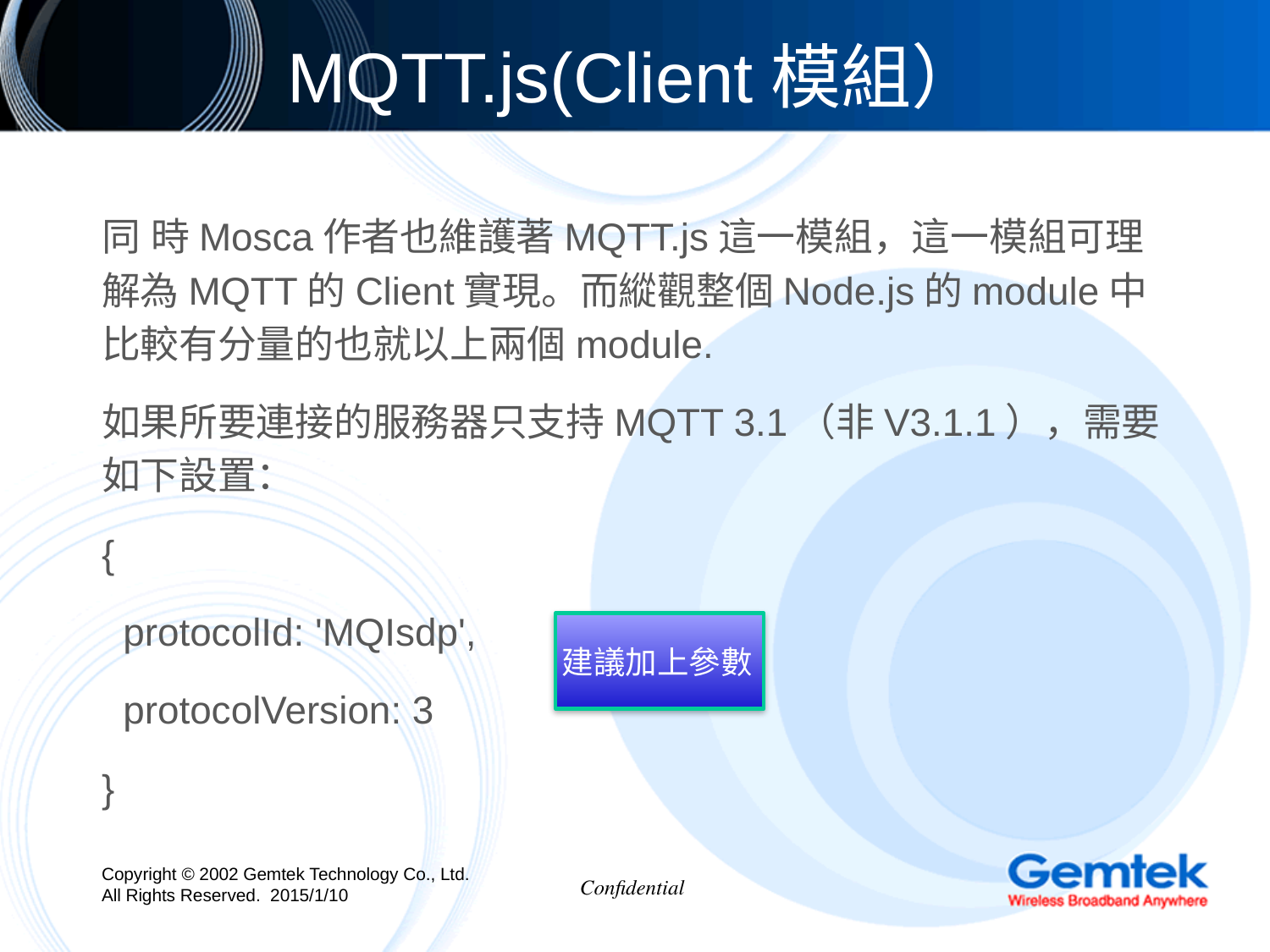

# MQTT.js(Client模組）
同 時Mosca作者也維護著MQTT.js這一模組，這一模組可理解為MQTT的Client實現。而縱觀整個Node.js的module中比較有分量的也就以上兩個module.
如果所要連接的服務器只支持MQTT 3.1（非V3.1.1），需要如下設置：
{
  protocolId: 'MQIsdp',
  protocolVersion: 3
}

建議加上參數